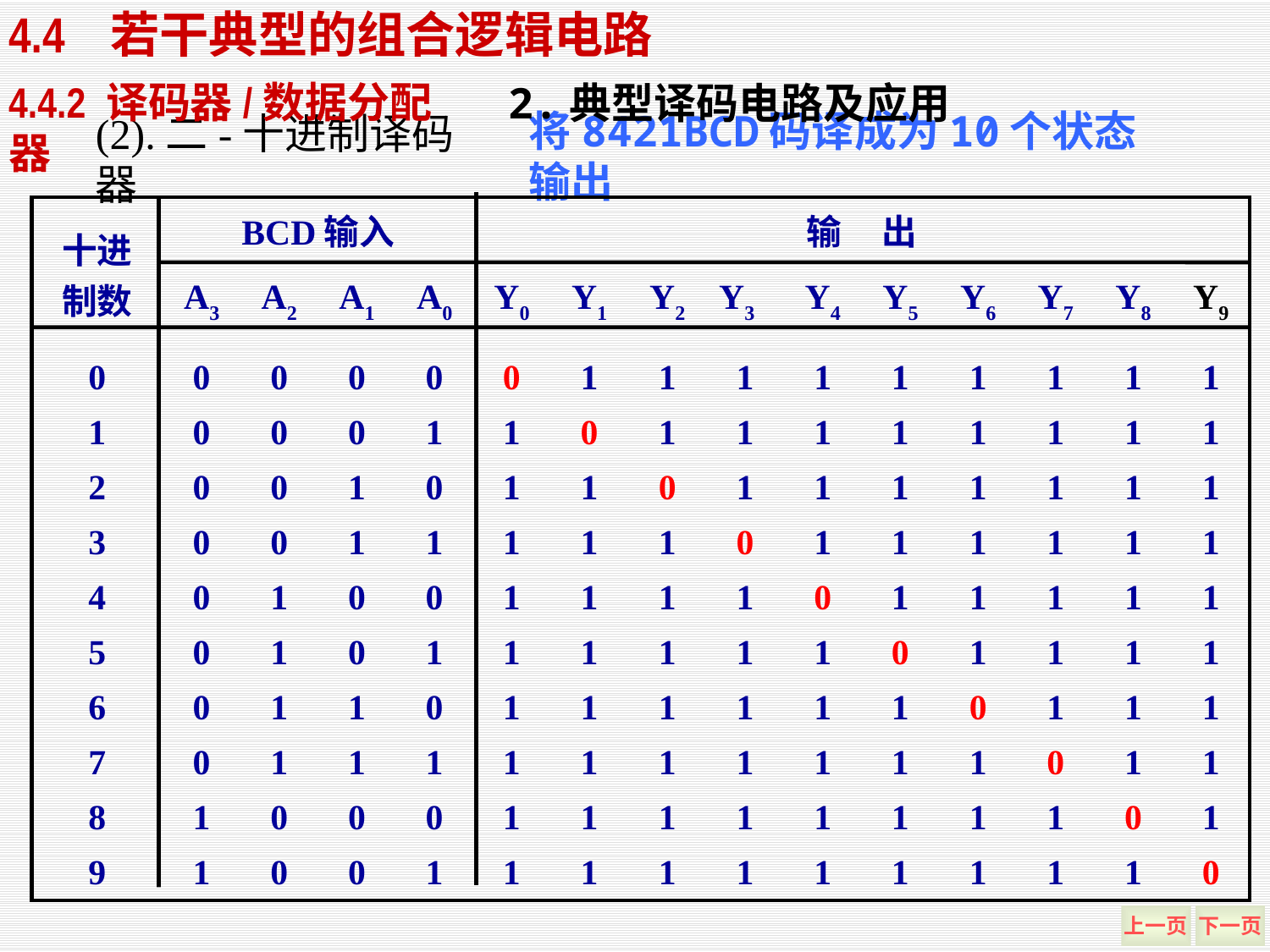

4.4   若干典型的组合逻辑电路
2.典型译码电路及应用
4.4.2 译码器/数据分配器
将8421BCD码译成为10个状态输出
# (2).二-十进制译码器

| 十进 制数 | BCD输入 |  |  |  | 输 出 |  |  |  |  |  |  |  |  |  |
| --- | --- | --- | --- | --- | --- | --- | --- | --- | --- | --- | --- | --- | --- | --- |
|  | A3 | A2 | A1 | A0 | Y0 | Y1 | Y2 | Y3 | Y4 | Y5 | Y6 | Y7 | Y8 | Y9 |
| 0 | 0 | 0 | 0 | 0 | 0 | 1 | 1 | 1 | 1 | 1 | 1 | 1 | 1 | 1 |
| 1 | 0 | 0 | 0 | 1 | 1 | 0 | 1 | 1 | 1 | 1 | 1 | 1 | 1 | 1 |
| 2 | 0 | 0 | 1 | 0 | 1 | 1 | 0 | 1 | 1 | 1 | 1 | 1 | 1 | 1 |
| 3 | 0 | 0 | 1 | 1 | 1 | 1 | 1 | 0 | 1 | 1 | 1 | 1 | 1 | 1 |
| 4 | 0 | 1 | 0 | 0 | 1 | 1 | 1 | 1 | 0 | 1 | 1 | 1 | 1 | 1 |
| 5 | 0 | 1 | 0 | 1 | 1 | 1 | 1 | 1 | 1 | 0 | 1 | 1 | 1 | 1 |
| 6 | 0 | 1 | 1 | 0 | 1 | 1 | 1 | 1 | 1 | 1 | 0 | 1 | 1 | 1 |
| 7 | 0 | 1 | 1 | 1 | 1 | 1 | 1 | 1 | 1 | 1 | 1 | 0 | 1 | 1 |
| 8 | 1 | 0 | 0 | 0 | 1 | 1 | 1 | 1 | 1 | 1 | 1 | 1 | 0 | 1 |
| 9 | 1 | 0 | 0 | 1 | 1 | 1 | 1 | 1 | 1 | 1 | 1 | 1 | 1 | 0 |